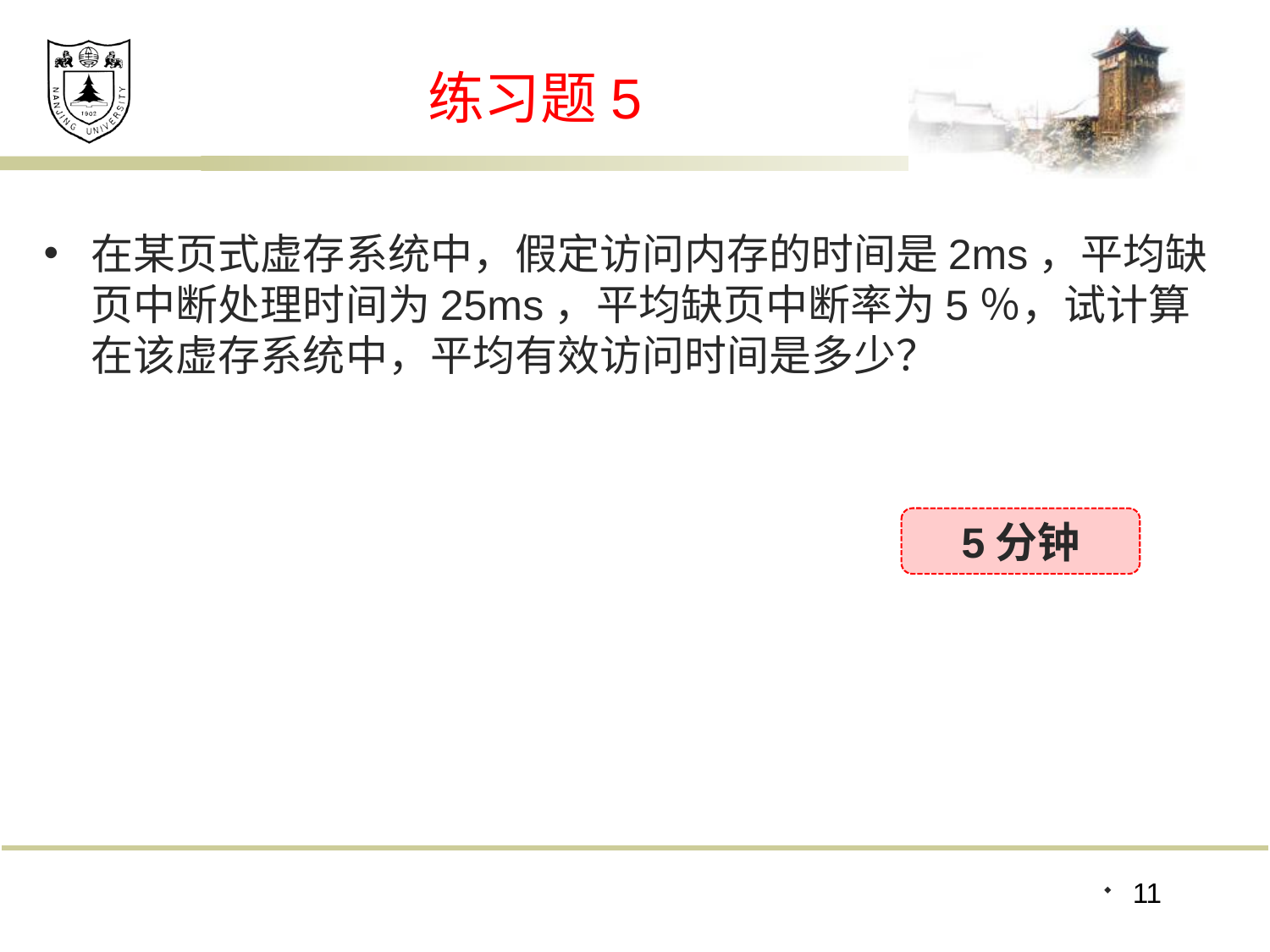

# 练习题5
在某页式虚存系统中，假定访问内存的时间是2ms，平均缺页中断处理时间为25ms，平均缺页中断率为5％，试计算在该虚存系统中，平均有效访问时间是多少？
5分钟
11